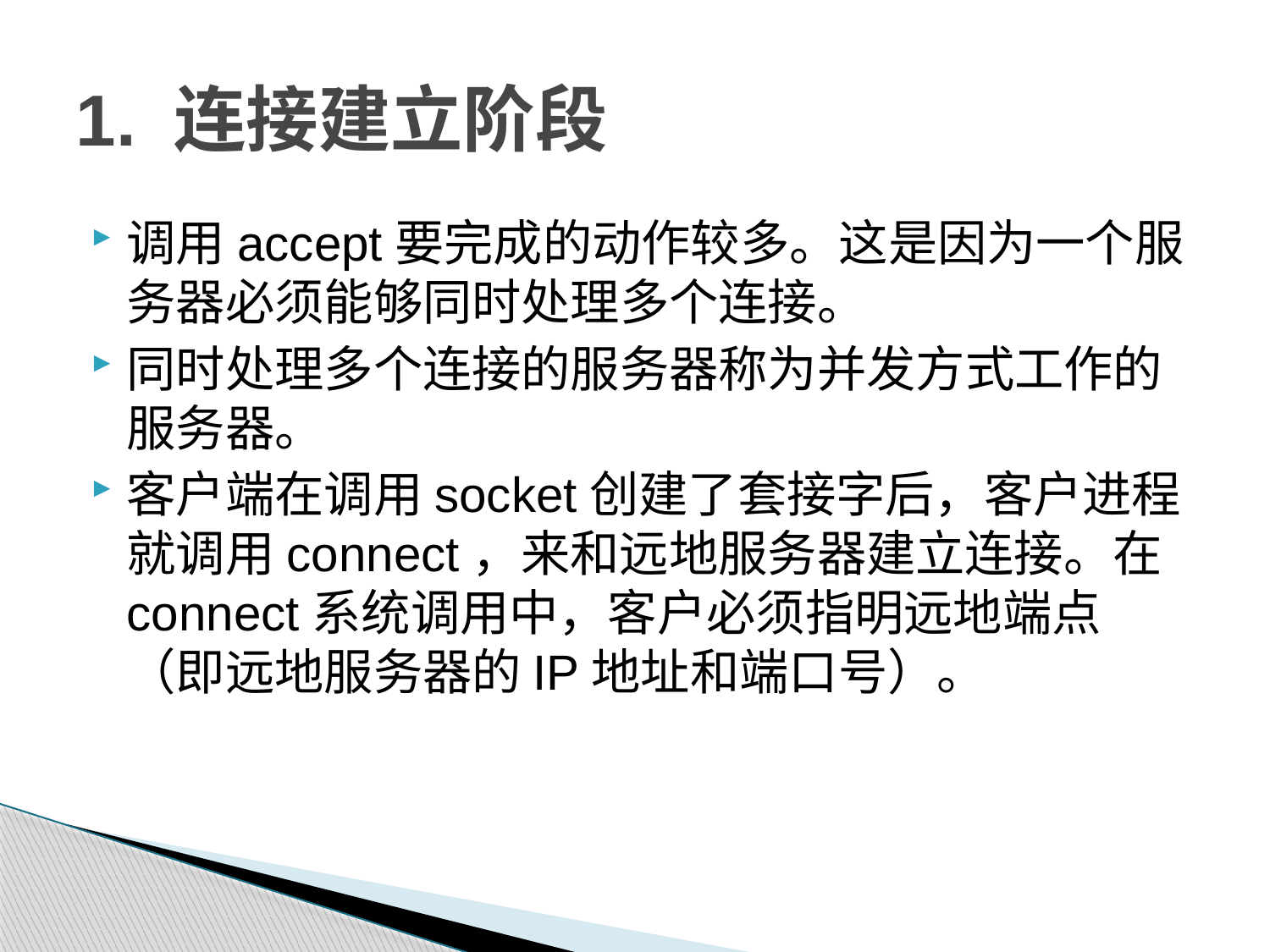

# 1. 连接建立阶段
调用accept要完成的动作较多。这是因为一个服务器必须能够同时处理多个连接。
同时处理多个连接的服务器称为并发方式工作的服务器。
客户端在调用socket创建了套接字后，客户进程就调用connect，来和远地服务器建立连接。在connect系统调用中，客户必须指明远地端点（即远地服务器的IP地址和端口号）。